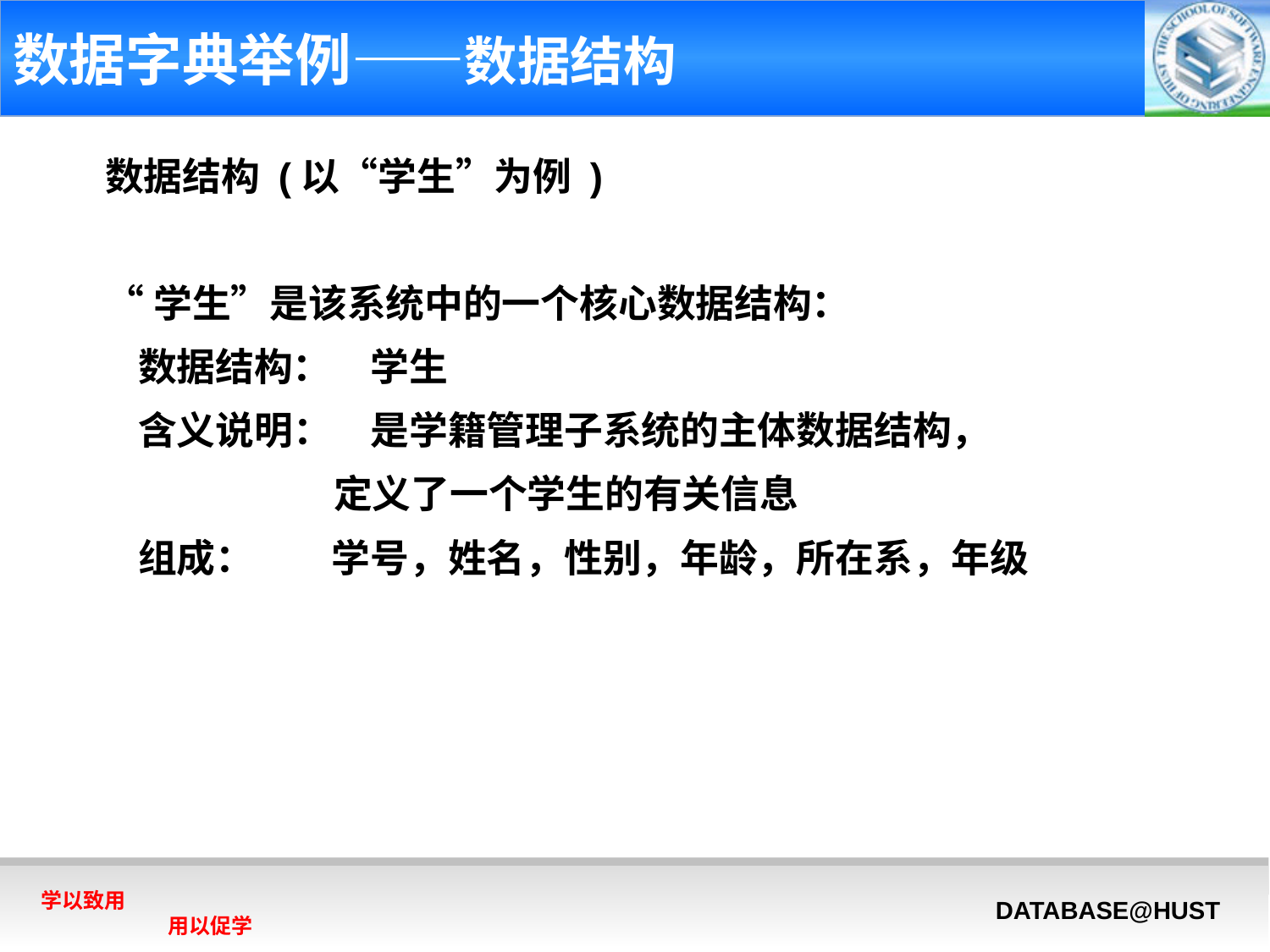

# 数据字典举例——数据结构
	数据结构 (以“学生”为例 )

	“学生”是该系统中的一个核心数据结构：
        数据结构：　学生
        含义说明：　是学籍管理子系统的主体数据结构，
                              定义了一个学生的有关信息
        组成：　　学号，姓名，性别，年龄，所在系，年级